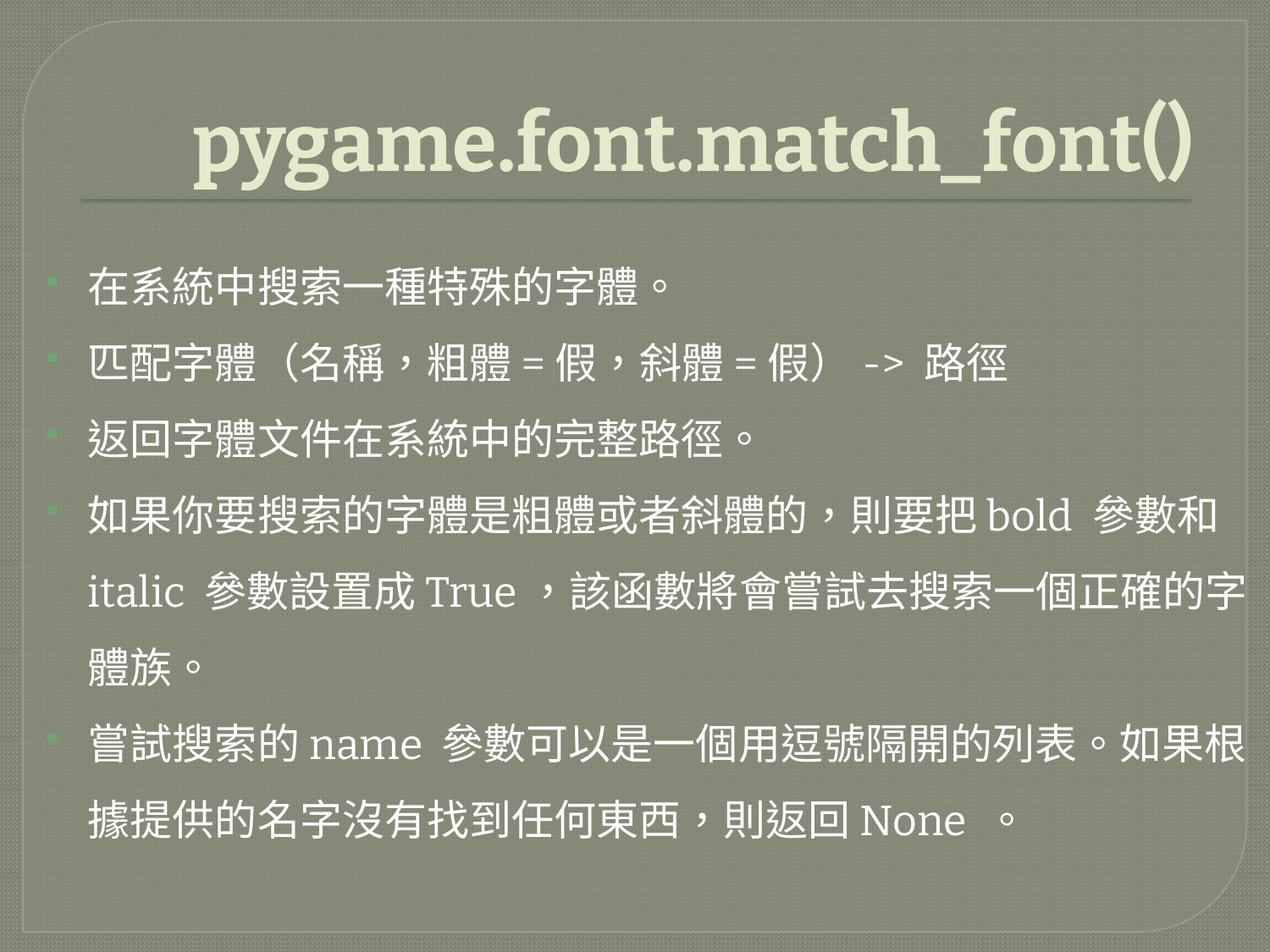

# pygame.font.match_font()
在系統中搜索一種特殊的字體。
匹配字體（名稱，粗體=假，斜體=假）-> 路徑
返回字體文件在系統中的完整路徑。
如果你要搜索的字體是粗體或者斜體的，則要把bold 參數和italic 參數設置成True，該函數將會嘗試去搜索一個正確的字體族。
嘗試搜索的name 參數可以是一個用逗號隔開的列表。如果根據提供的名字沒有找到任何東西，則返回None 。